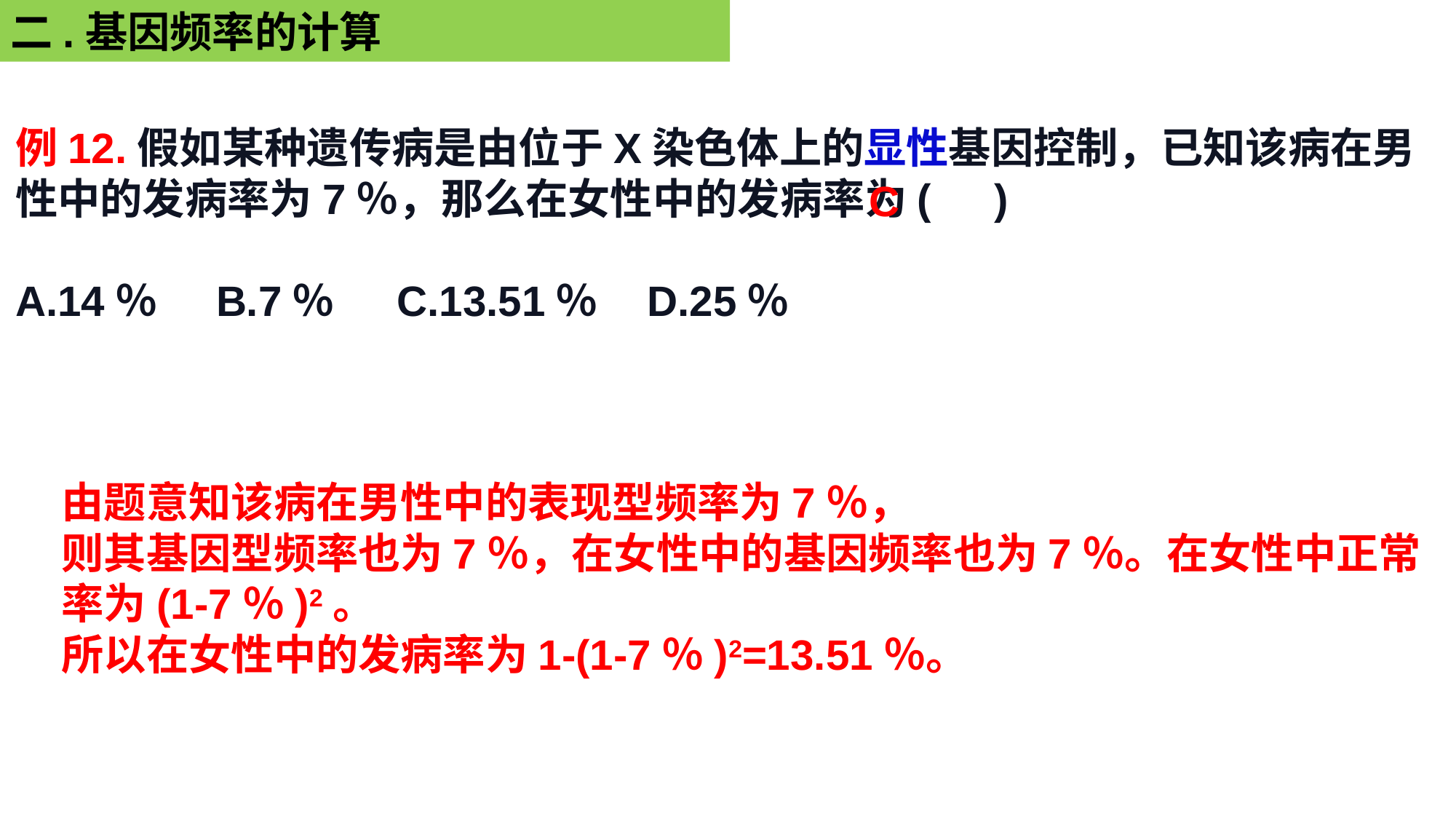

二.基因频率的计算
例12.假如某种遗传病是由位于X染色体上的显性基因控制，已知该病在男性中的发病率为7％，那么在女性中的发病率为(　)
A.14％     B.7％ 　C.13.51％    D.25％
C
由题意知该病在男性中的表现型频率为7％，
则其基因型频率也为7％，在女性中的基因频率也为7％。在女性中正常率为(1-7％)2。
所以在女性中的发病率为1-(1-7％)2=13.51％。